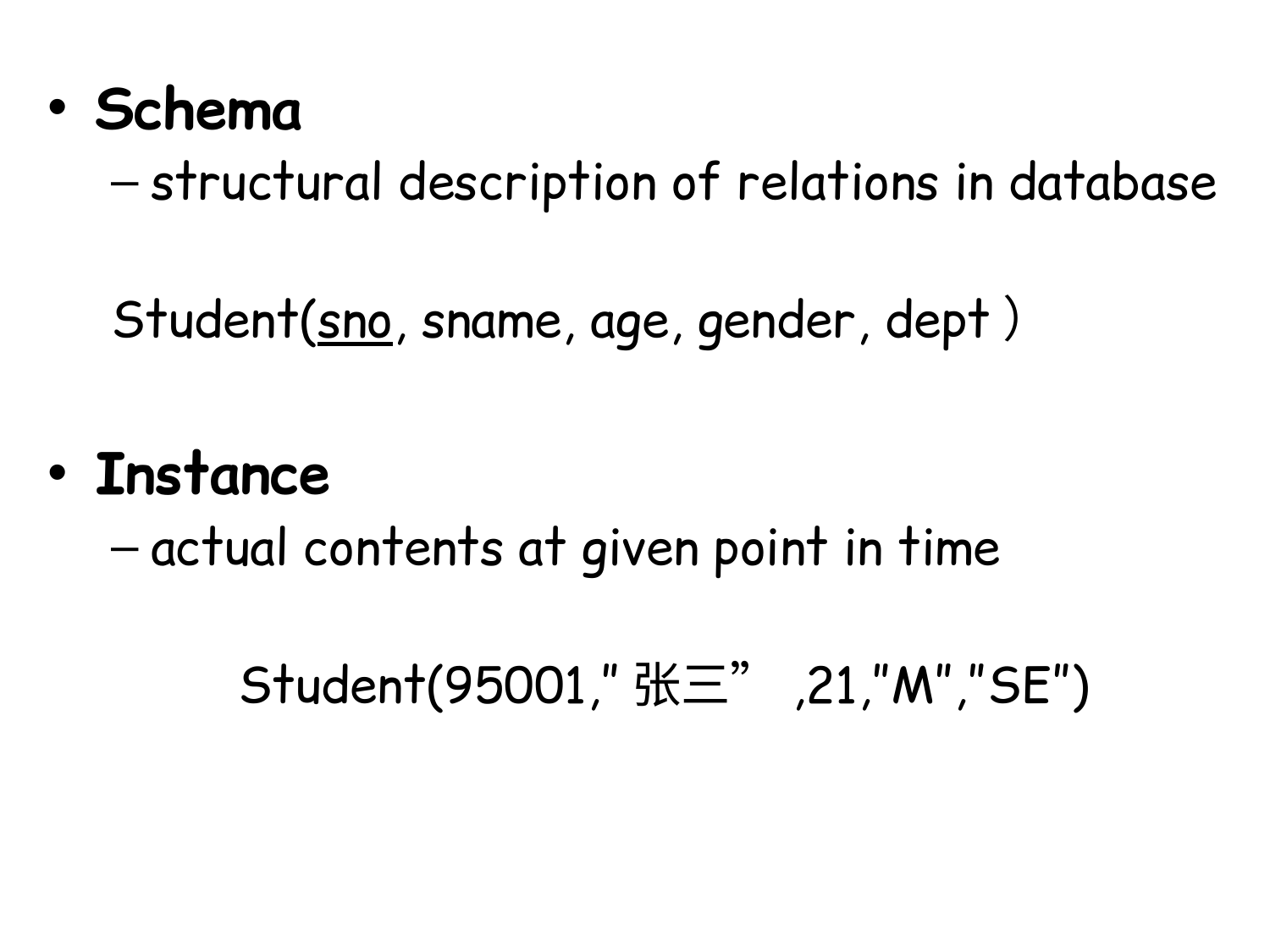

Schema
structural description of relations in database

Student(sno, sname, age, gender, dept）

Instance
actual contents at given point in time

	Student(95001,”张三”,21,”M”,”SE”)